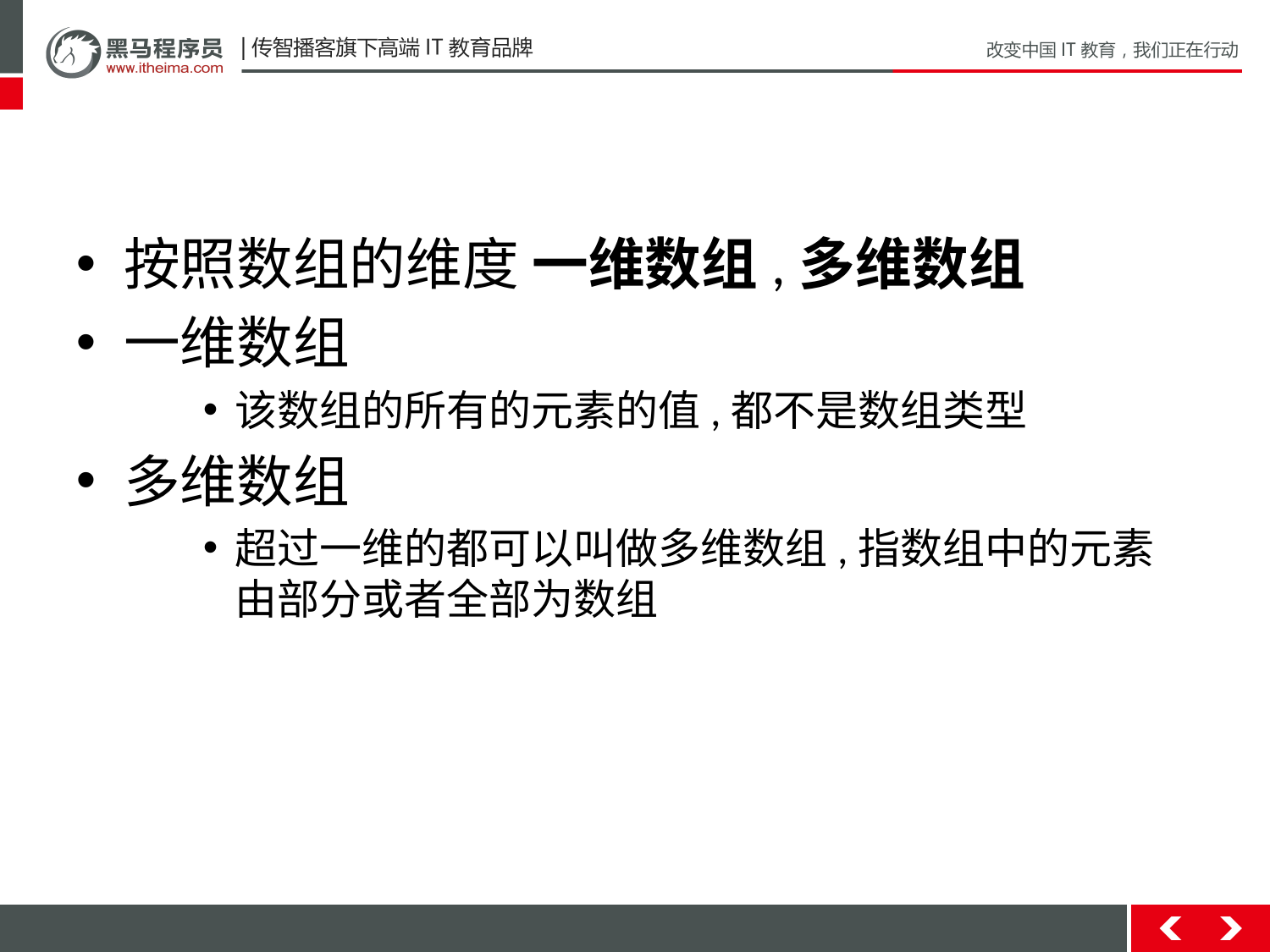

#
按照数组的维度 一维数组,多维数组
一维数组
该数组的所有的元素的值,都不是数组类型
多维数组
超过一维的都可以叫做多维数组,指数组中的元素由部分或者全部为数组